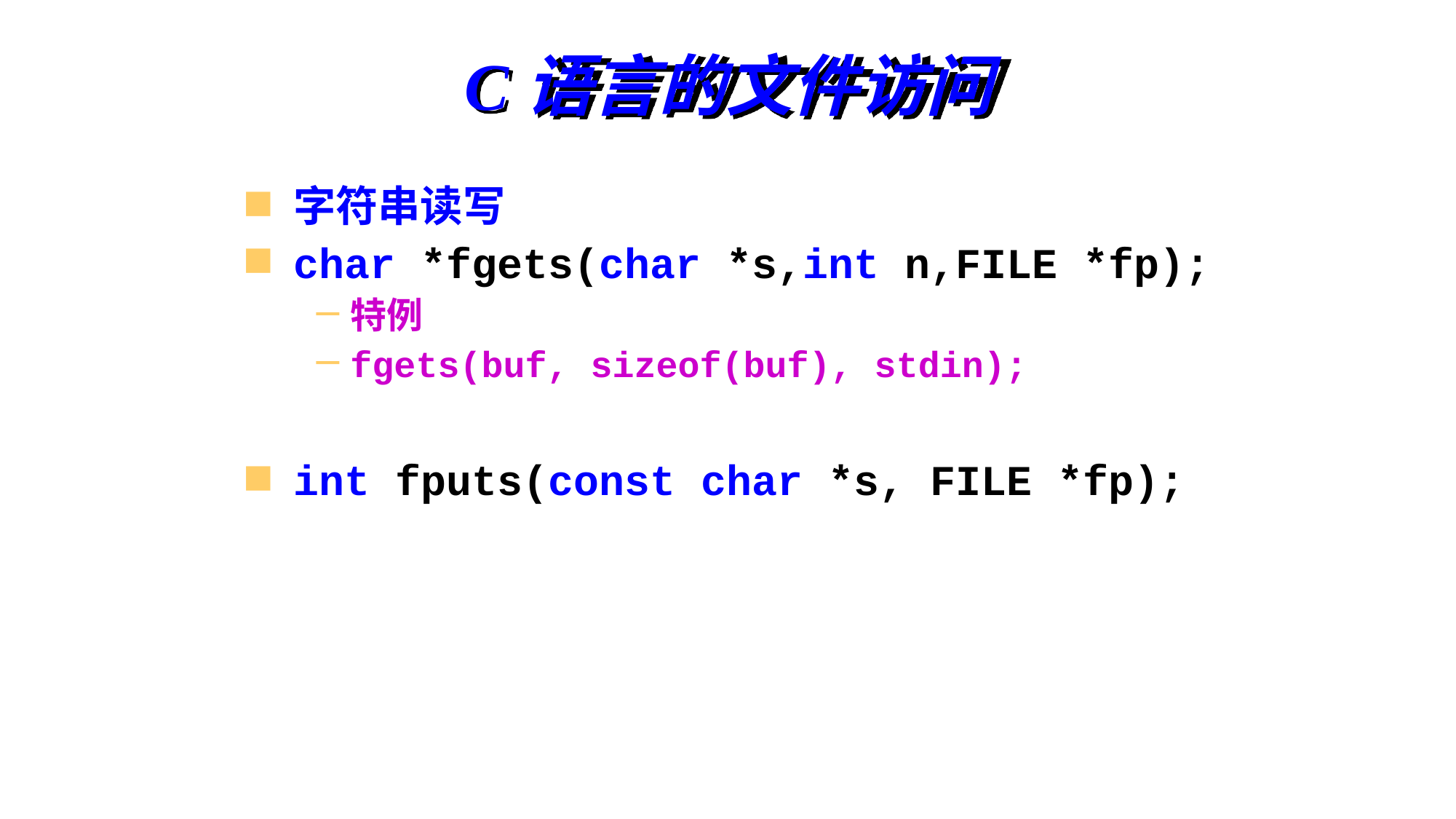

# C语言的文件访问
字符串读写
char *fgets(char *s,int n,FILE *fp);
特例
fgets(buf, sizeof(buf), stdin);

int fputs(const char *s, FILE *fp);